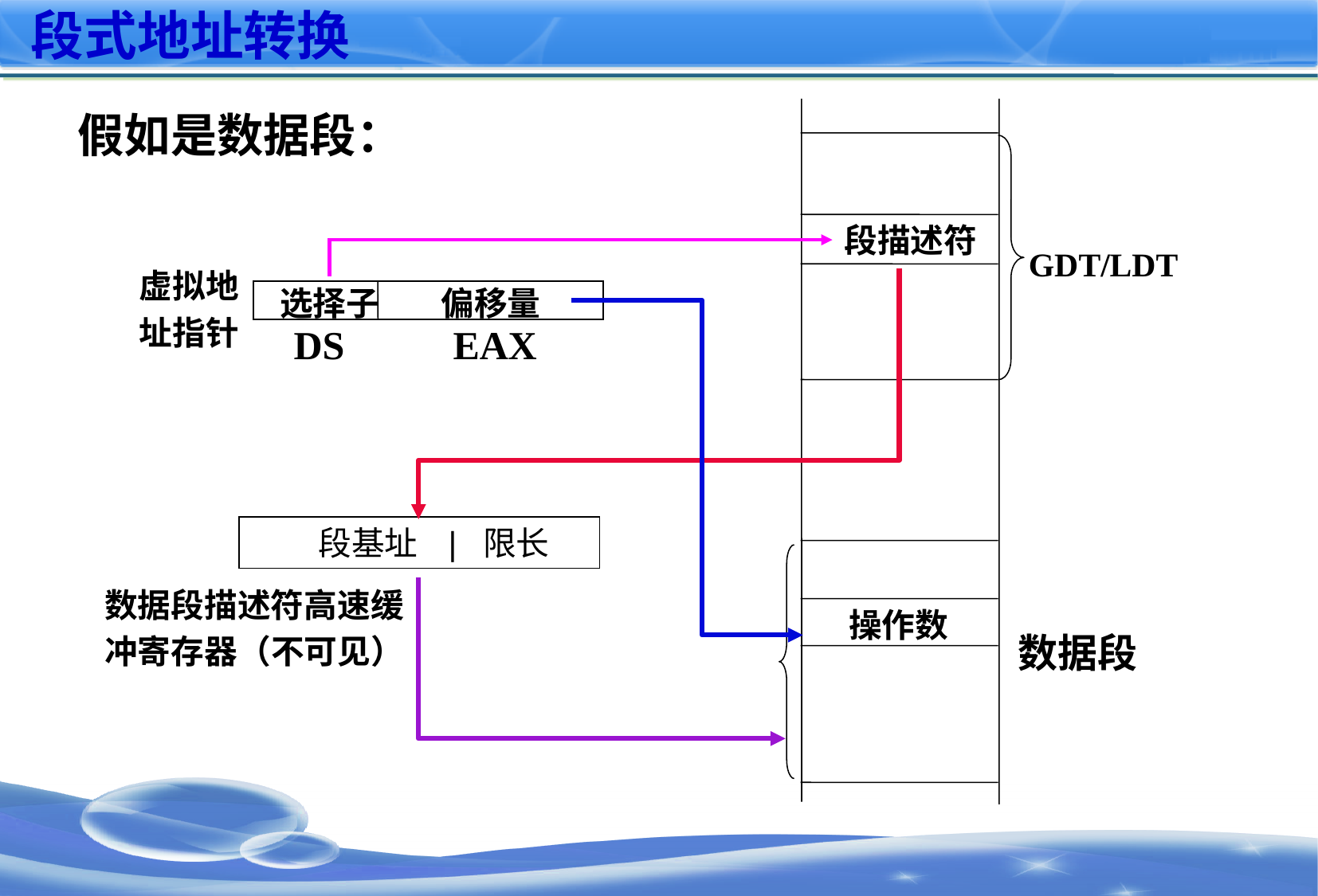

# 段式地址转换

假如是数据段：

段描述符

GDT/LDT
虚拟地
址指针

偏移量
选择子

DS
EAX

段基址   |  限长

数据段描述符高速缓
冲寄存器（不可见）

操作数
数据段